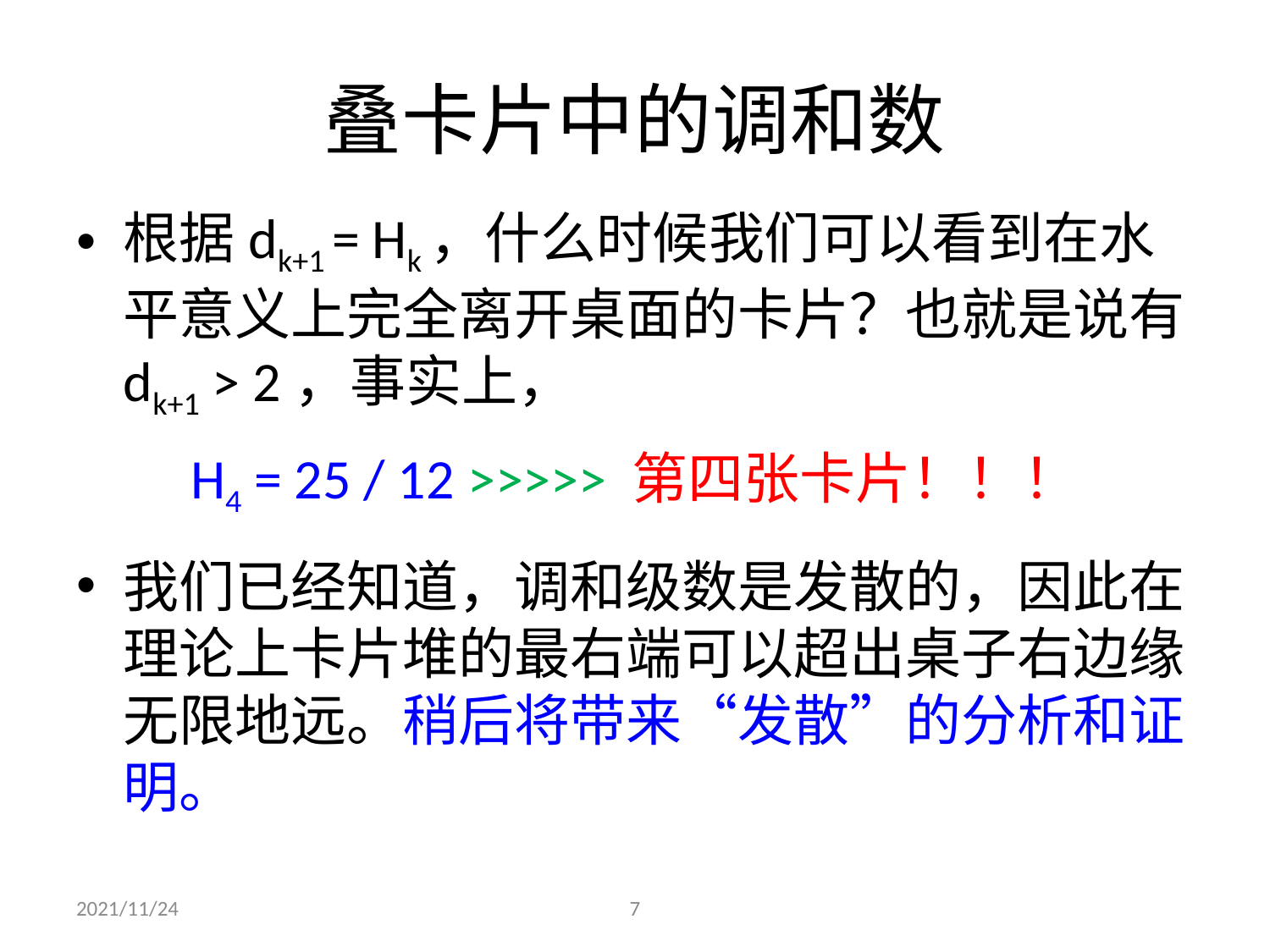

# 叠卡片中的调和数
根据dk+1 = Hk，什么时候我们可以看到在水平意义上完全离开桌面的卡片？也就是说有dk+1 > 2，事实上，
H4 = 25 / 12 >>>>> 第四张卡片！！！
我们已经知道，调和级数是发散的，因此在理论上卡片堆的最右端可以超出桌子右边缘无限地远。稍后将带来“发散”的分析和证明。
2021/11/24
7